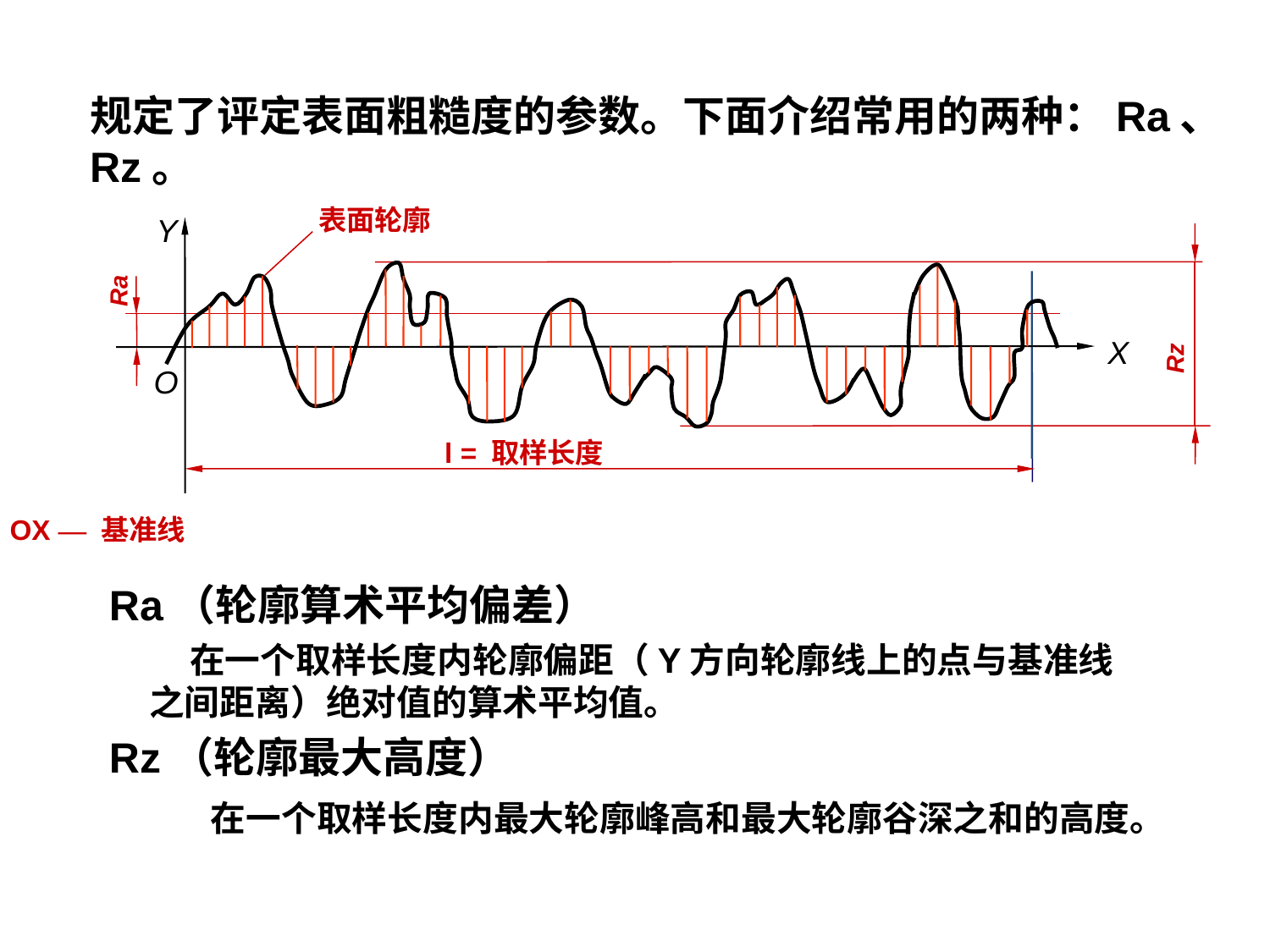

规定了评定表面粗糙度的参数。下面介绍常用的两种：Ra、Rz。
表面轮廓

Y

Rz

Ra

X

O

l = 取样长度

OX — 基准线
Ra（轮廓算术平均偏差）

Rz（轮廓最大高度）
    在一个取样长度内轮廓偏距（Y方向轮廓线上的点与基准线之间距离）绝对值的算术平均值。
        在一个取样长度内最大轮廓峰高和最大轮廓谷深之和的高度。